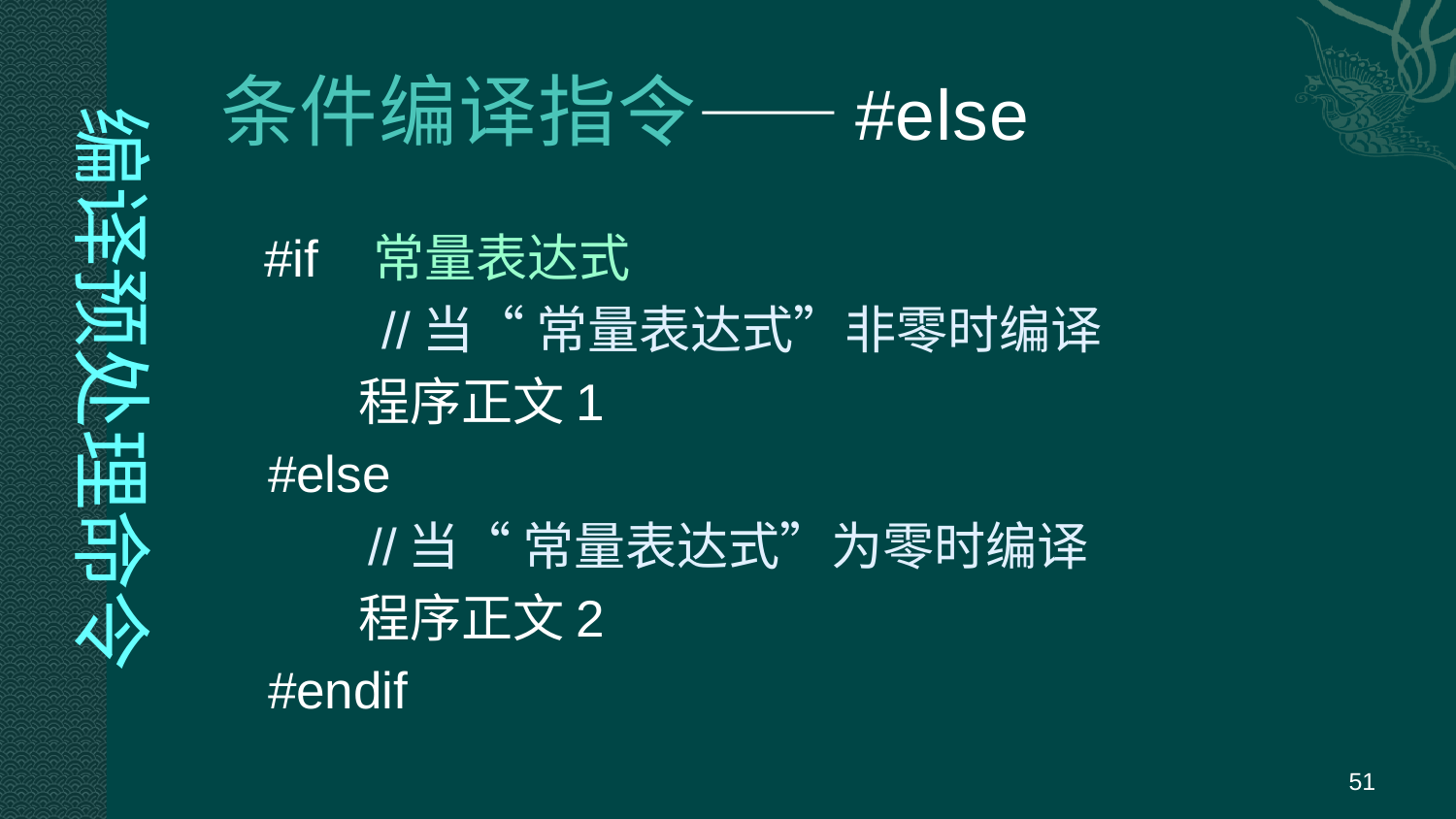

编译预处理命令
# 条件编译指令——#else
	 #if   常量表达式
             //当“ 常量表达式”非零时编译
       程序正文1
#else
       //当“ 常量表达式”为零时编译
       程序正文2
#endif
51